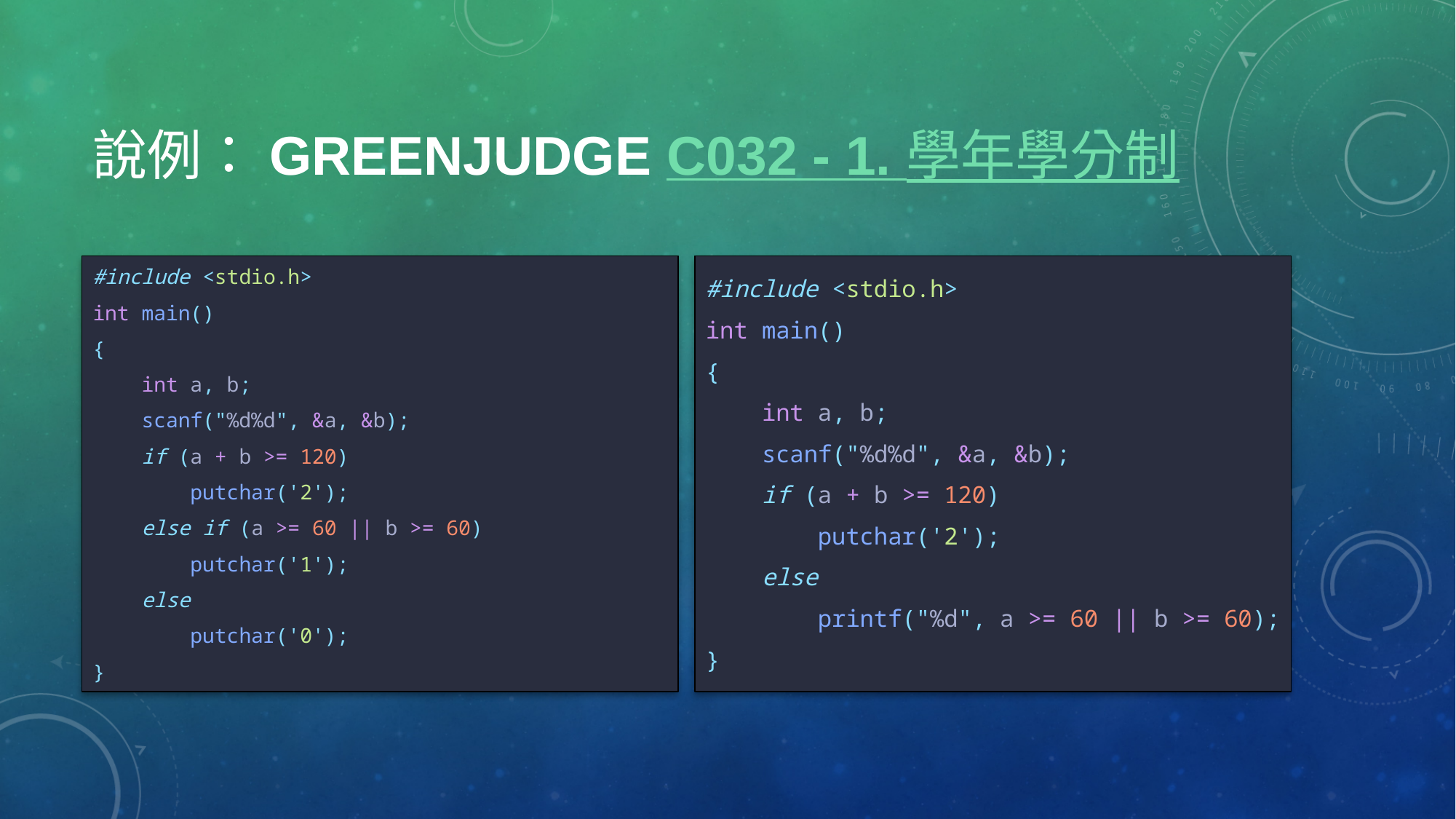

# 說例：GreenJudge c032 - 1. 學年學分制
#include <stdio.h>
int main()
{
    int a, b;
    scanf("%d%d", &a, &b);
    if (a + b >= 120)
        putchar('2');
    else if (a >= 60 || b >= 60)
        putchar('1');
    else
        putchar('0');
}
#include <stdio.h>
int main()
{
    int a, b;
    scanf("%d%d", &a, &b);
    if (a + b >= 120)
        putchar('2');
    else
        printf("%d", a >= 60 || b >= 60);
}